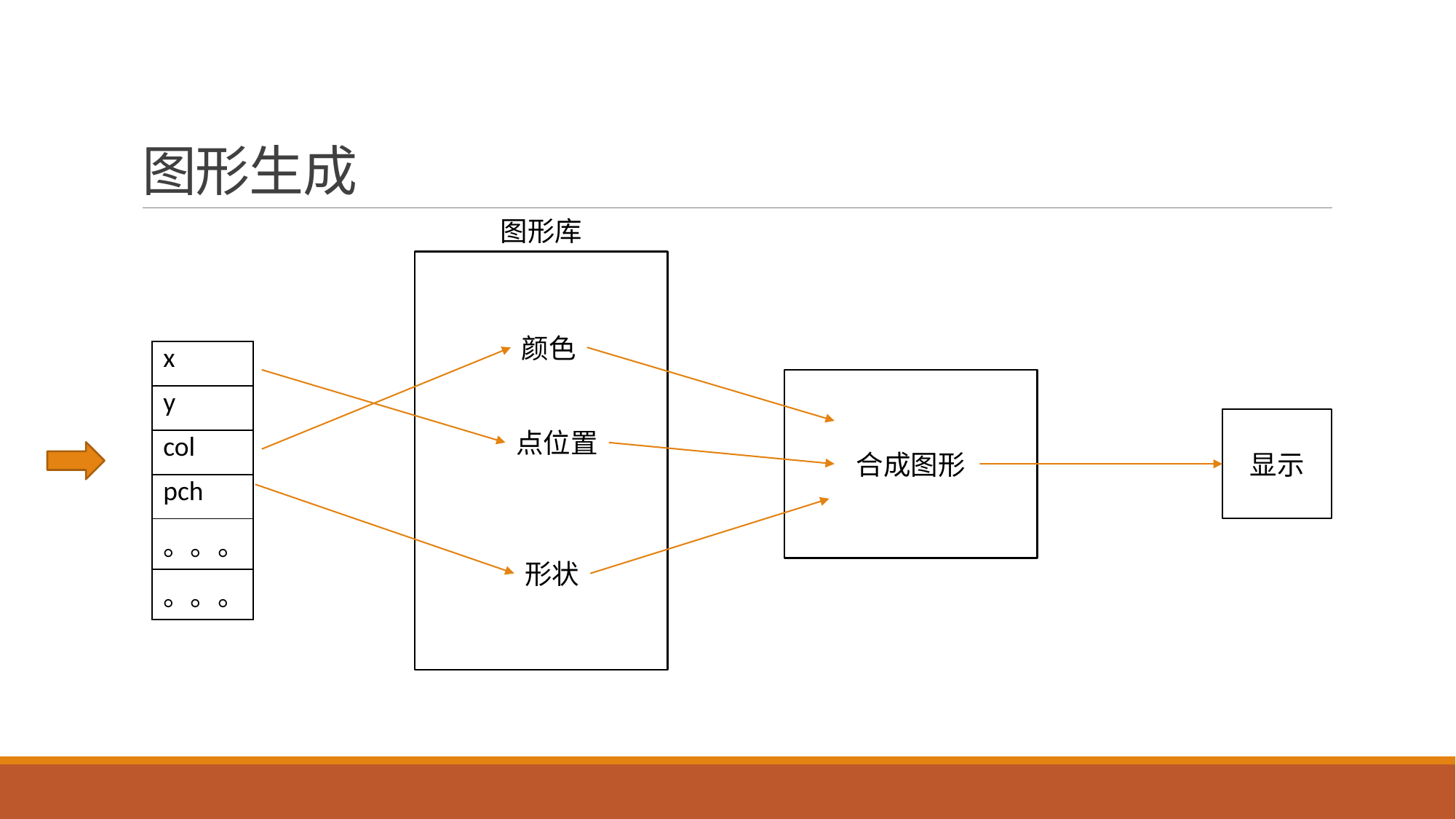

# 图形生成
图形库

颜色
| x |
| --- |
| y |
| col |
| pch |
| 。。。 |
| 。。。 |
合成图形
显示
点位置

形状